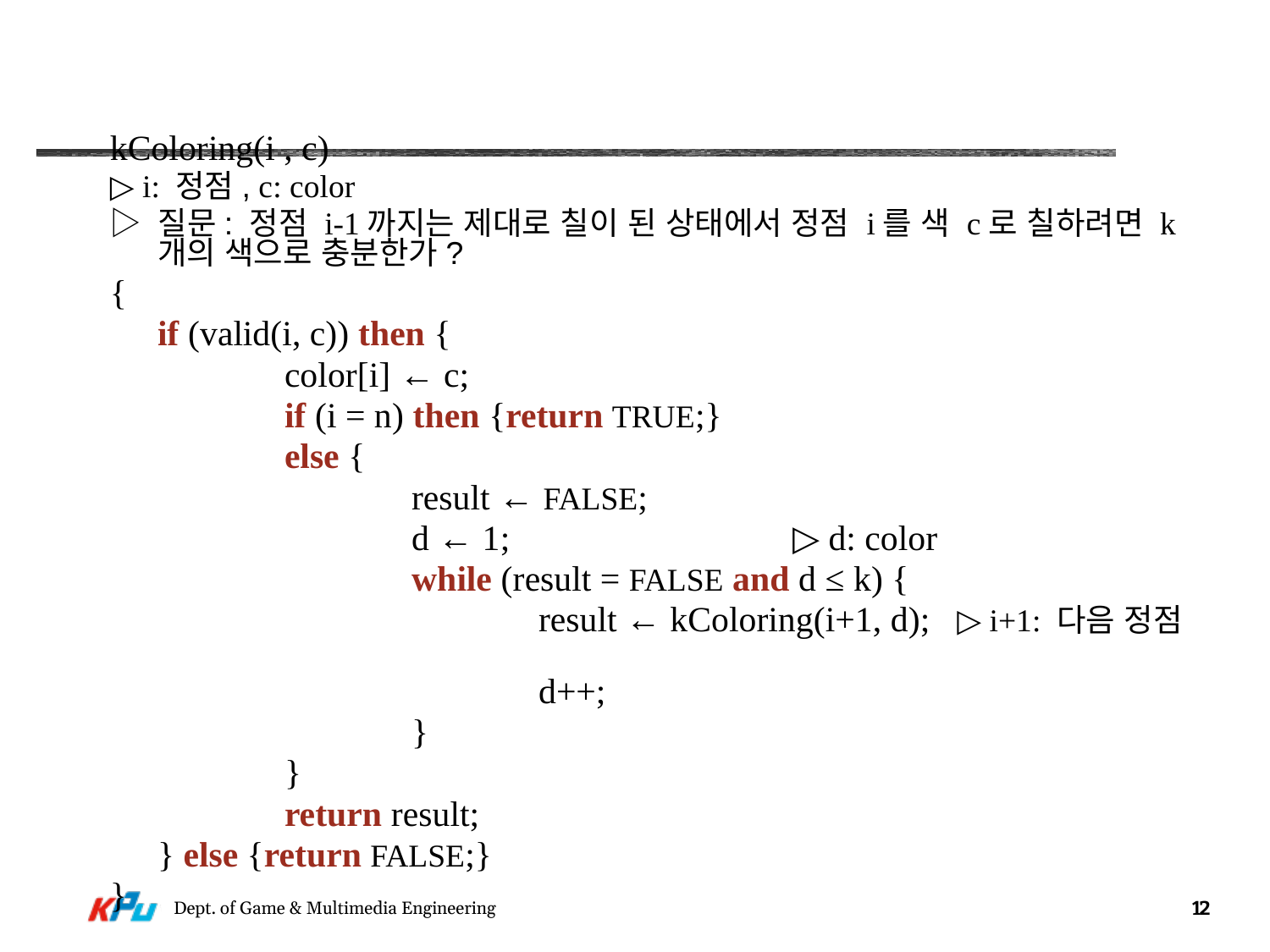

#
kColoring(i , c)
▷ i: 정점, c: color
▷ 질문: 정점 i-1까지는 제대로 칠이 된 상태에서 정점 i를 색 c로 칠하려면 k 개의 색으로 충분한가?
{
 	if (valid(i, c)) then {
		color[i] ← c;
		if (i = n) then {return TRUE;}
		else {
			result ← FALSE;
			d ← 1;  			▷ d: color
			while (result = FALSE and d ≤ k) {
				result ← kColoring(i+1, d);   ▷ i+1: 다음 정점
				d++;
			}
		}
		return result;
	} else {return FALSE;}
}

Dept. of Game & Multimedia Engineering
12